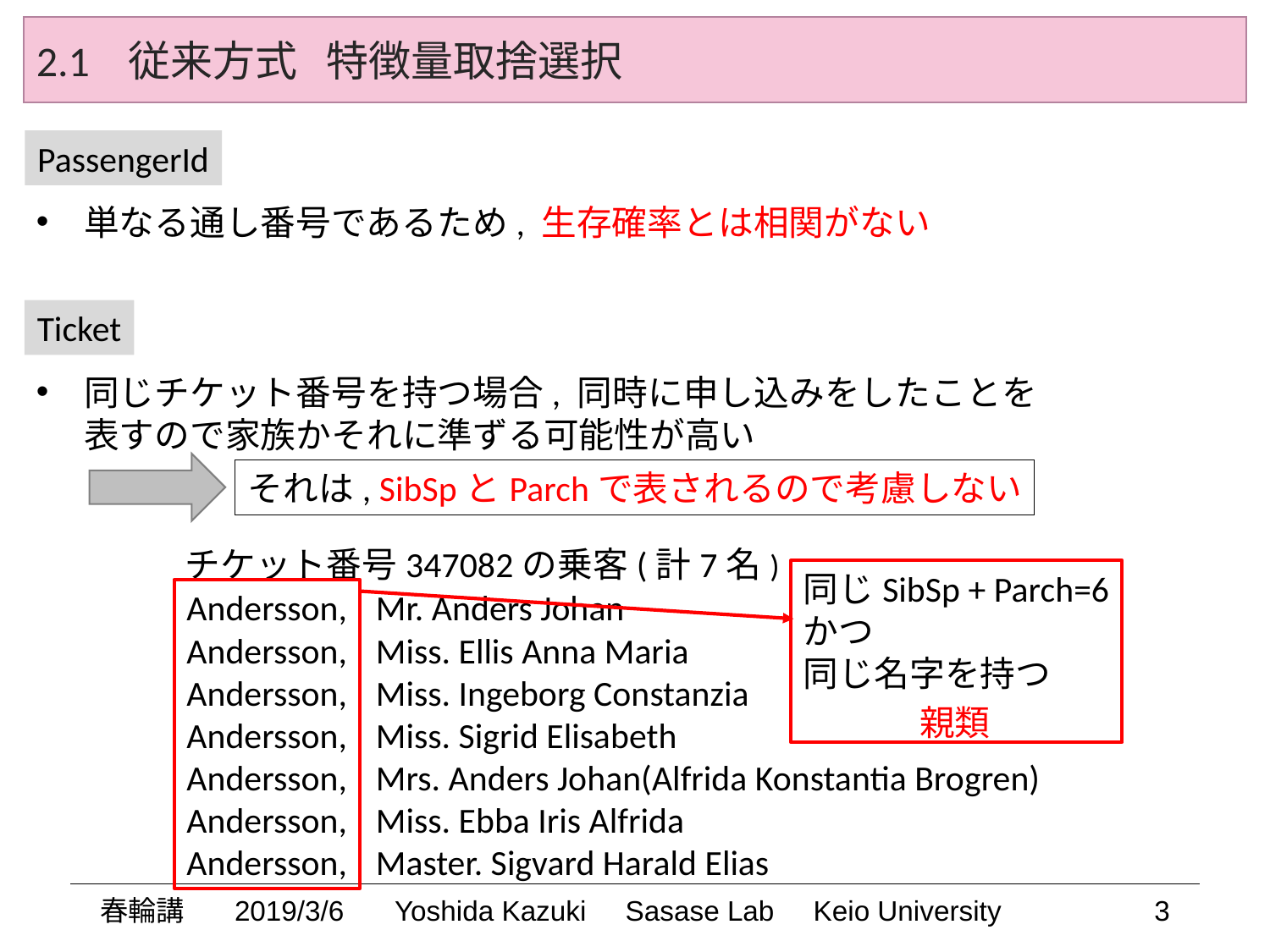

2.1   従来方式   特徴量取捨選択
PassengerId
単なる通し番号であるため, 生存確率とは相関がない
Ticket
同じチケット番号を持つ場合, 同時に申し込みをしたことを表すので家族かそれに準ずる可能性が高い

それは, SibSpとParchで表されるので考慮しない
チケット番号347082の乗客(計7名)
同じSibSp + Parch=6
かつ
同じ名字を持つ

Andersson,
Andersson,
Andersson,
Andersson,
Andersson,
Andersson,
Andersson,
Mr. Anders Johan
Miss. Ellis Anna Maria
Miss. Ingeborg Constanzia
Miss. Sigrid Elisabeth
Mrs. Anders Johan(Alfrida Konstantia Brogren)
Miss. Ebba Iris Alfrida
Master. Sigvard Harald Elias
親類
春輪講     2019/3/6
3
Yoshida Kazuki     Sasase Lab     Keio University